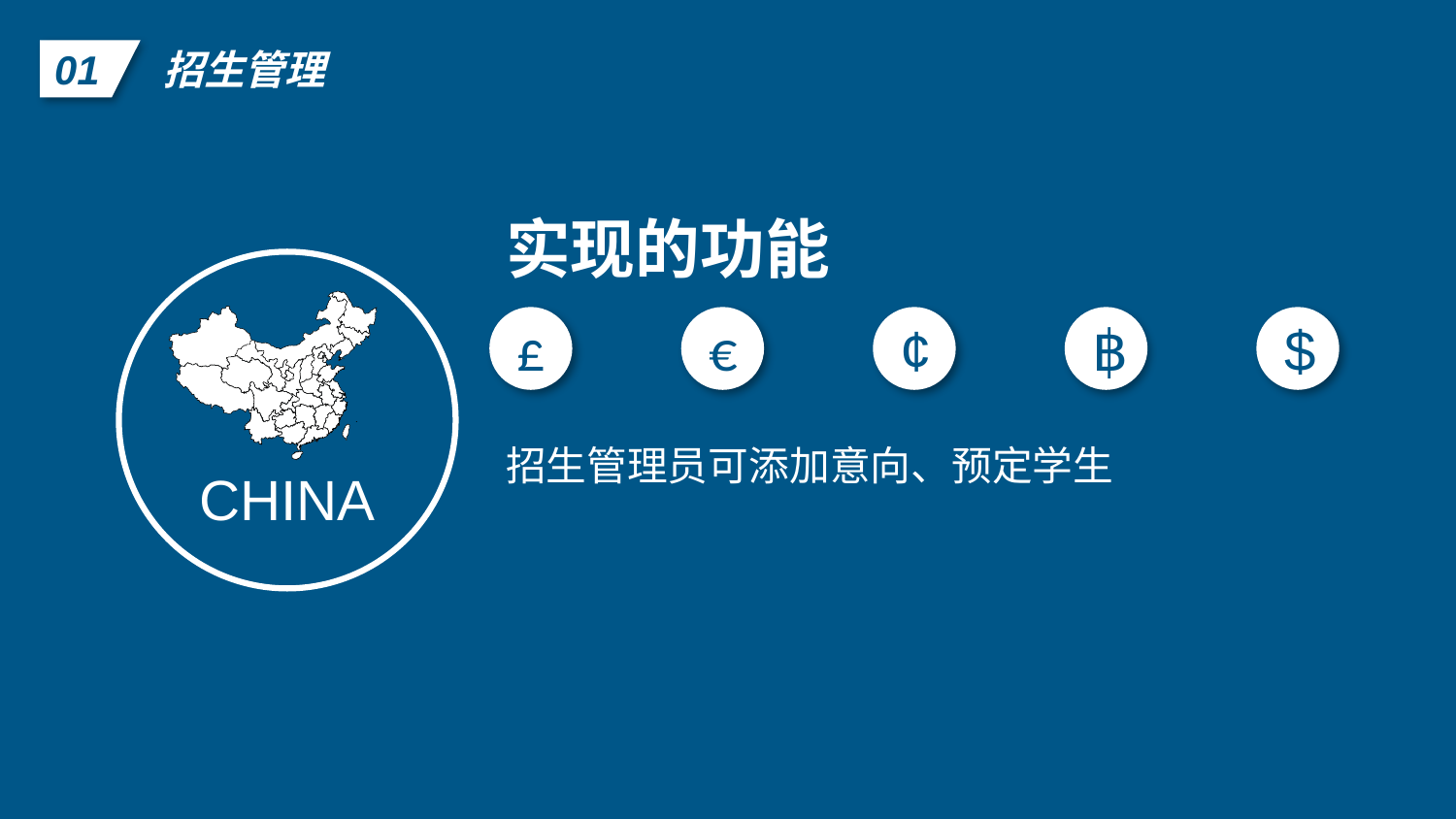

招生管理
01
实现的功能
£
€
¢
฿
$
招生管理员可添加意向、预定学生
CHINA